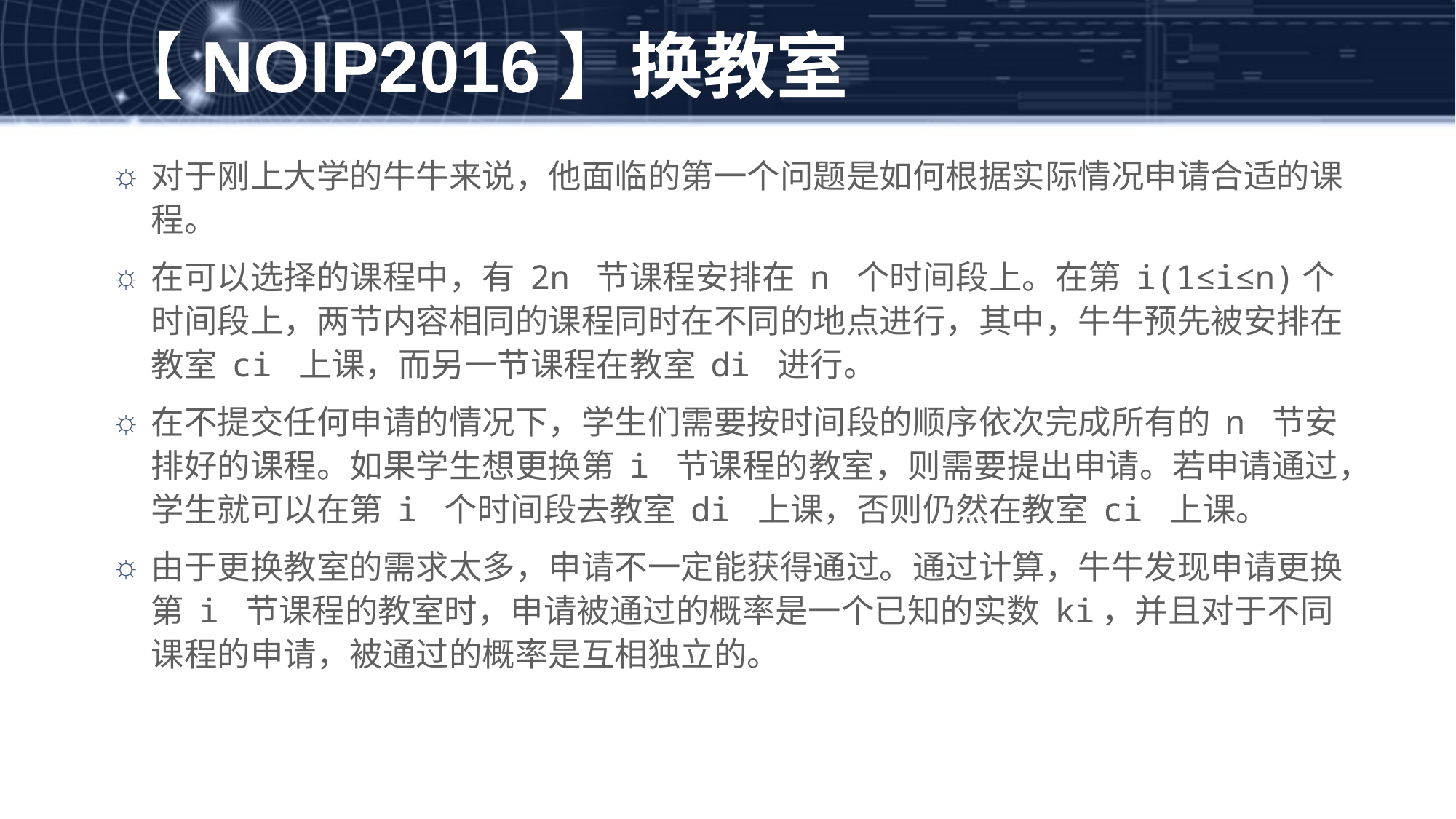

# 【NOIP2016】换教室
对于刚上大学的牛牛来说，他面临的第一个问题是如何根据实际情况申请合适的课程。
在可以选择的课程中，有 2n 节课程安排在 n 个时间段上。在第 i(1≤i≤n)个时间段上，两节内容相同的课程同时在不同的地点进行，其中，牛牛预先被安排在教室 ci 上课，而另一节课程在教室 di 进行。
在不提交任何申请的情况下，学生们需要按时间段的顺序依次完成所有的 n 节安排好的课程。如果学生想更换第 i 节课程的教室，则需要提出申请。若申请通过，学生就可以在第 i 个时间段去教室 di 上课，否则仍然在教室 ci 上课。
由于更换教室的需求太多，申请不一定能获得通过。通过计算，牛牛发现申请更换第 i 节课程的教室时，申请被通过的概率是一个已知的实数 ki，并且对于不同课程的申请，被通过的概率是互相独立的。